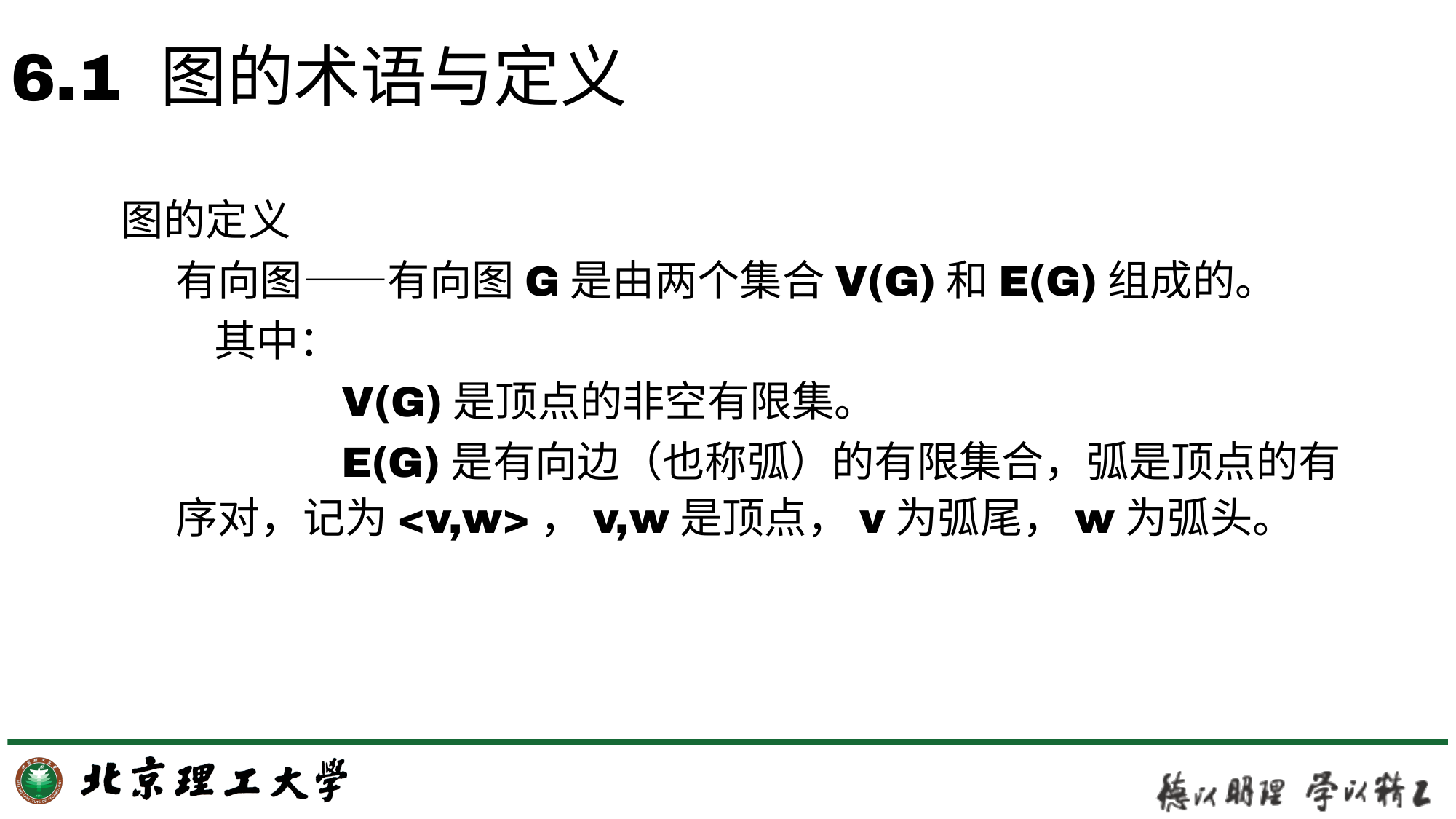

6.1 图的术语与定义
图的定义
有向图——有向图G是由两个集合V(G)和E(G)组成的。
   其中：
	    V(G)是顶点的非空有限集。
	    E(G)是有向边（也称弧）的有限集合，弧是顶点的有序对，记为<v,w>，v,w是顶点，v为弧尾，w为弧头。